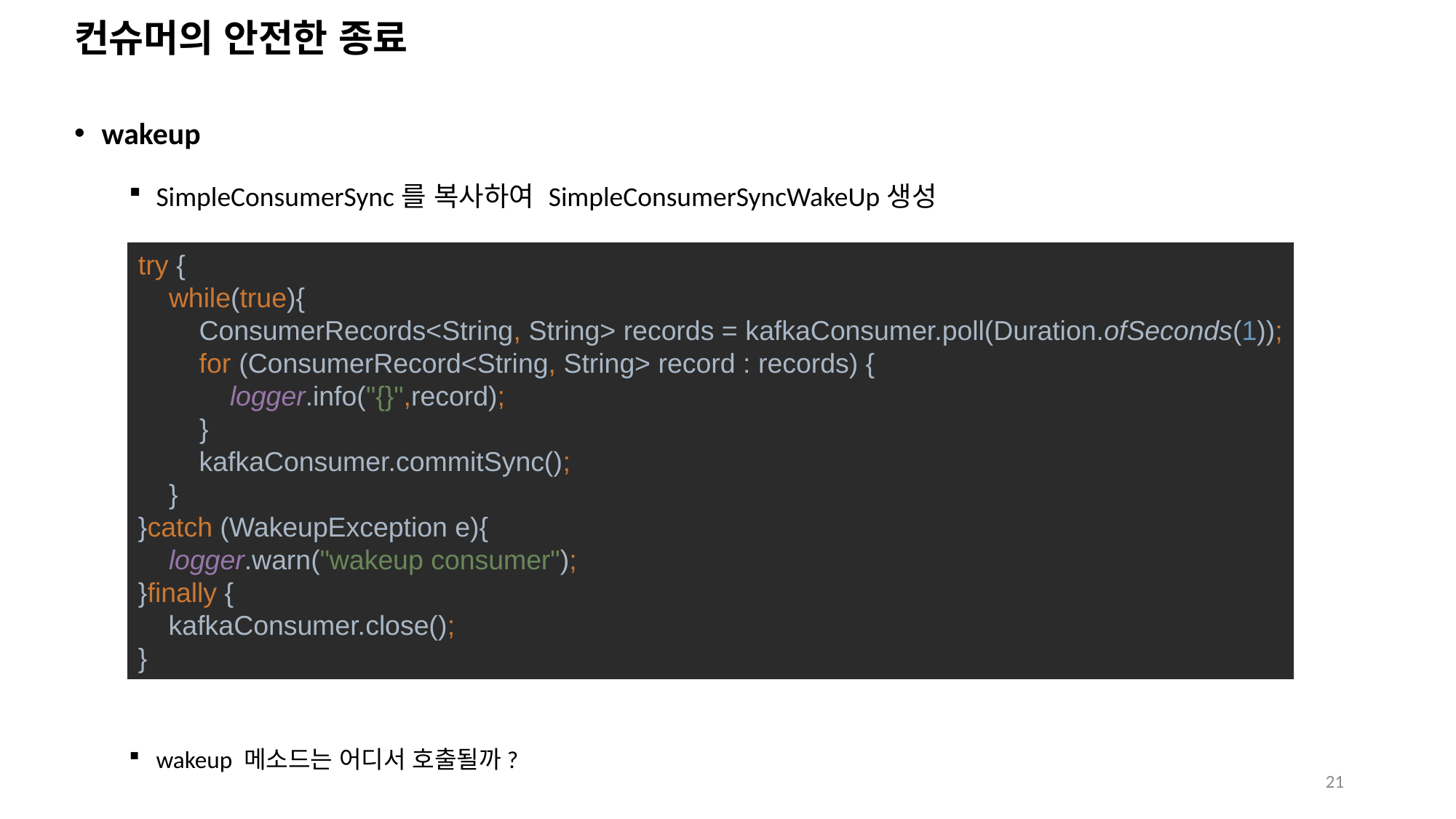

# 컨슈머의 안전한 종료
wakeup
SimpleConsumerSync를 복사하여 SimpleConsumerSyncWakeUp생성

wakeup 메소드는 어디서 호출될까?

try {
    while(true){
        ConsumerRecords<String, String> records = kafkaConsumer.poll(Duration.ofSeconds(1));
        for (ConsumerRecord<String, String> record : records) {
            logger.info("{}",record);
        }
        kafkaConsumer.commitSync();
    }
}catch (WakeupException e){
    logger.warn("wakeup consumer");
}finally {
    kafkaConsumer.close();
}
21